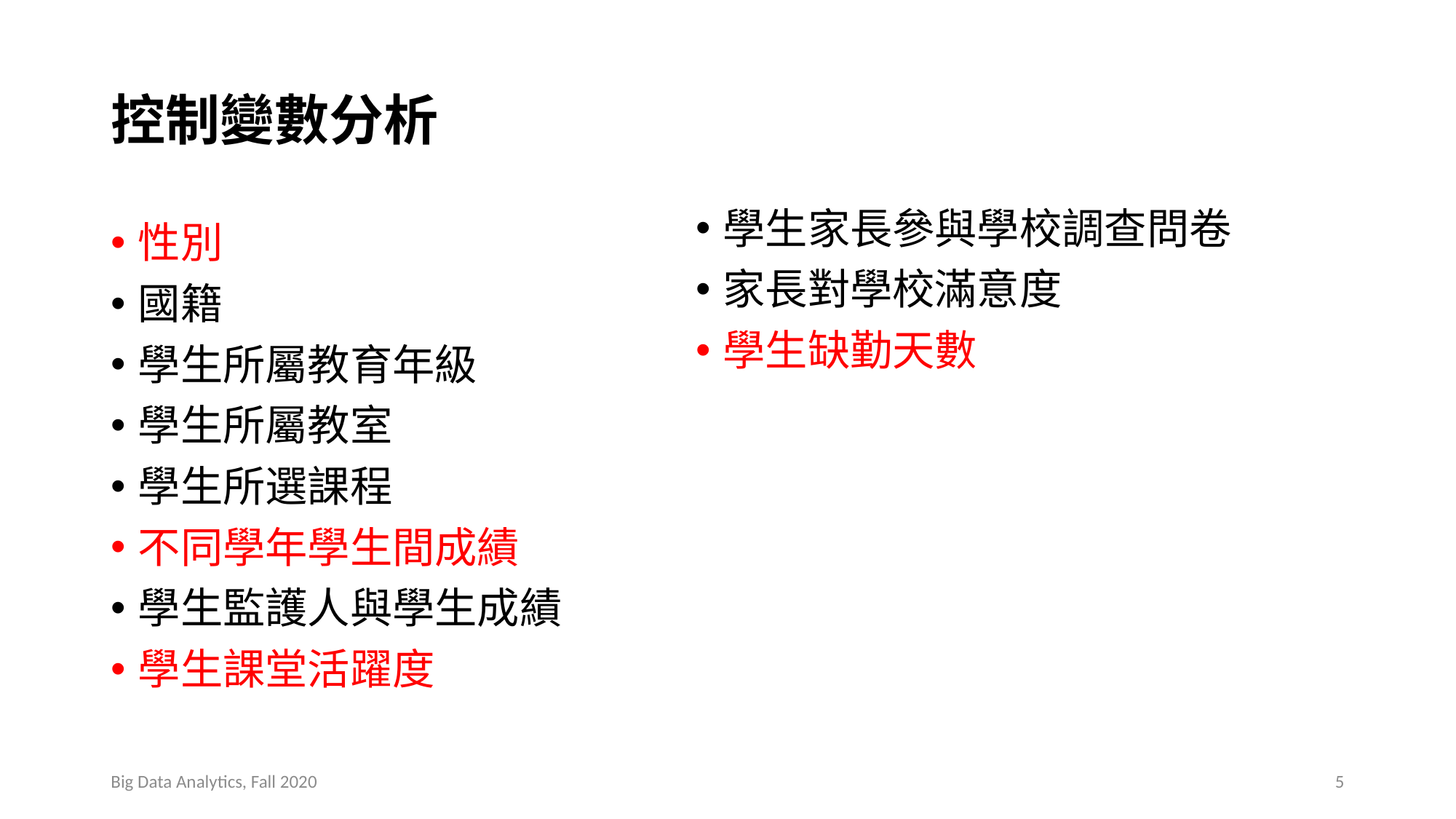

# 控制變數分析
學生家長參與學校調查問卷
家長對學校滿意度
學生缺勤天數
性別
國籍
學生所屬教育年級
學生所屬教室
學生所選課程
不同學年學生間成績
學生監護人與學生成績
學生課堂活躍度

Big Data Analytics, Fall 2020
5